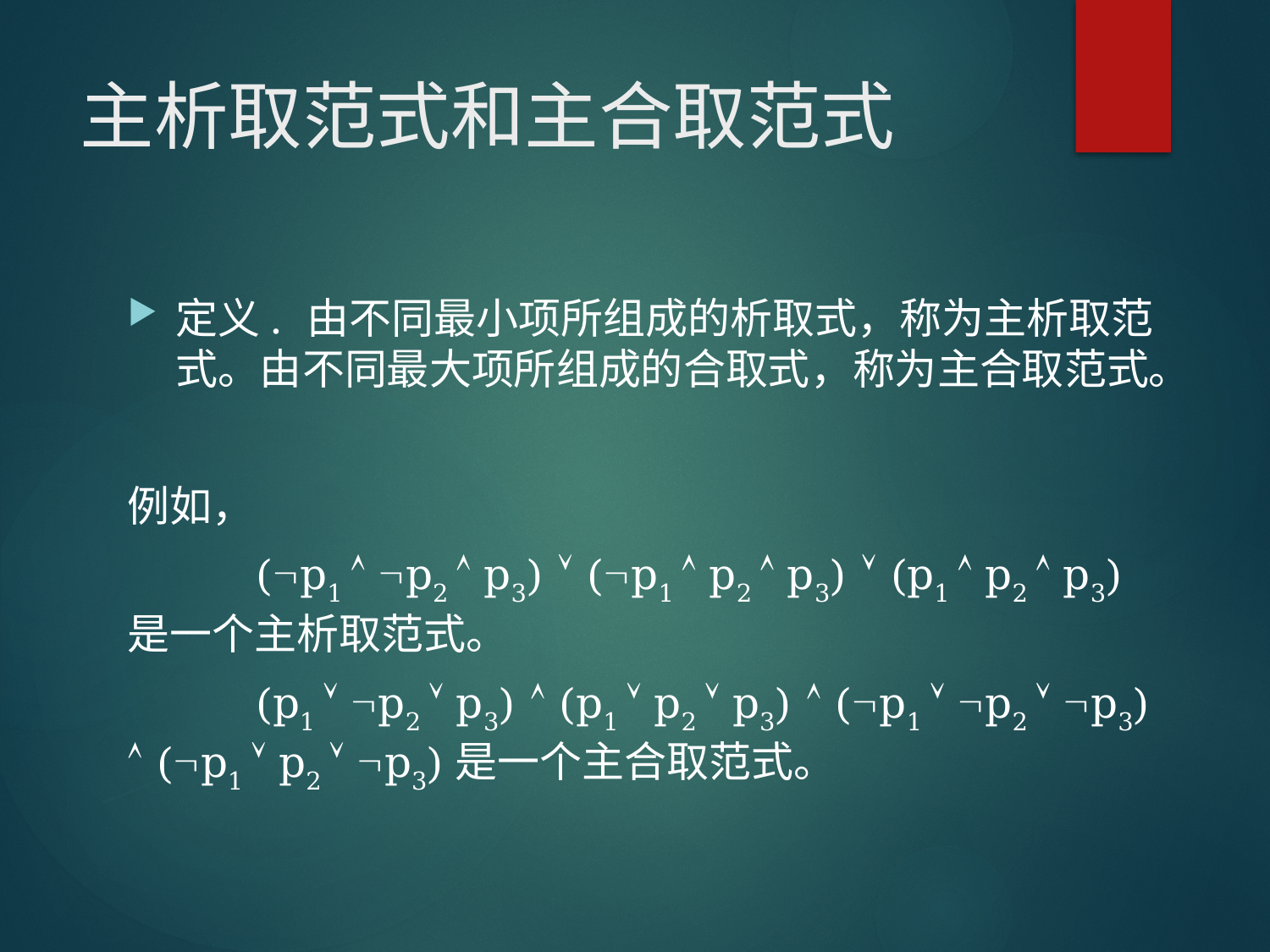

# 主析取范式和主合取范式
定义. 由不同最小项所组成的析取式，称为主析取范式。由不同最大项所组成的合取式，称为主合取范式。

例如，
	(¬p1 ∧ ¬p2 ∧ p3) ∨ (¬p1 ∧ p2 ∧ p3) ∨ (p1 ∧ p2 ∧ p3)是一个主析取范式。
	(p1 ∨ ¬p2 ∨ p3) ∧ (p1 ∨ p2 ∨ p3) ∧ (¬p1 ∨ ¬p2 ∨ ¬p3) ∧ (¬p1 ∨ p2 ∨ ¬p3)是一个主合取范式。